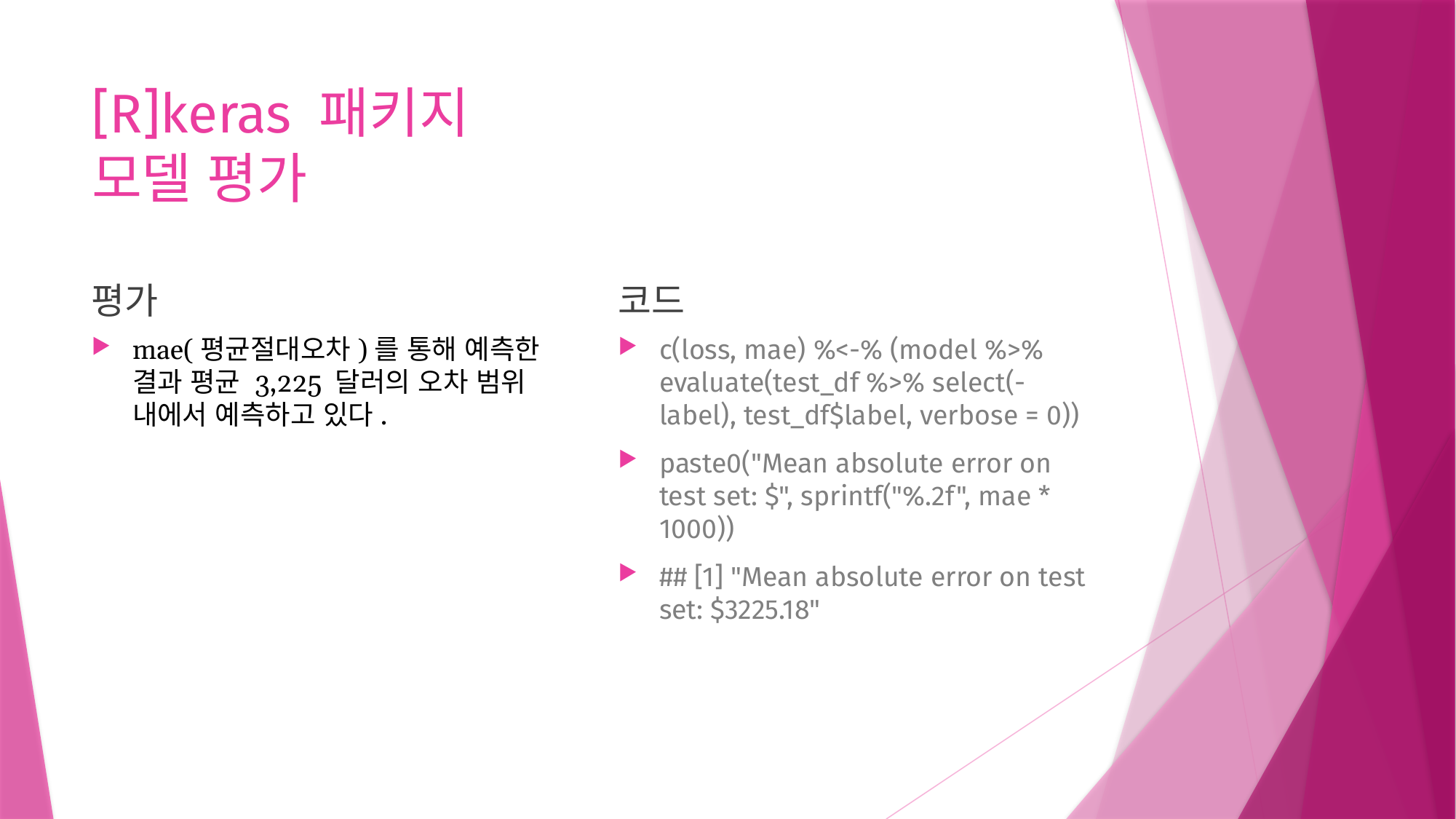

# [R]keras 패키지 모델 평가
평가
코드
mae(평균절대오차)를 통해 예측한 결과 평균 3,225 달러의 오차 범위 내에서 예측하고 있다.

c(loss, mae) %<-% (model %>% evaluate(test_df %>% select(-label), test_df$label, verbose = 0))
paste0("Mean absolute error on test set: $", sprintf("%.2f", mae * 1000))
## [1] "Mean absolute error on test set: $3225.18"